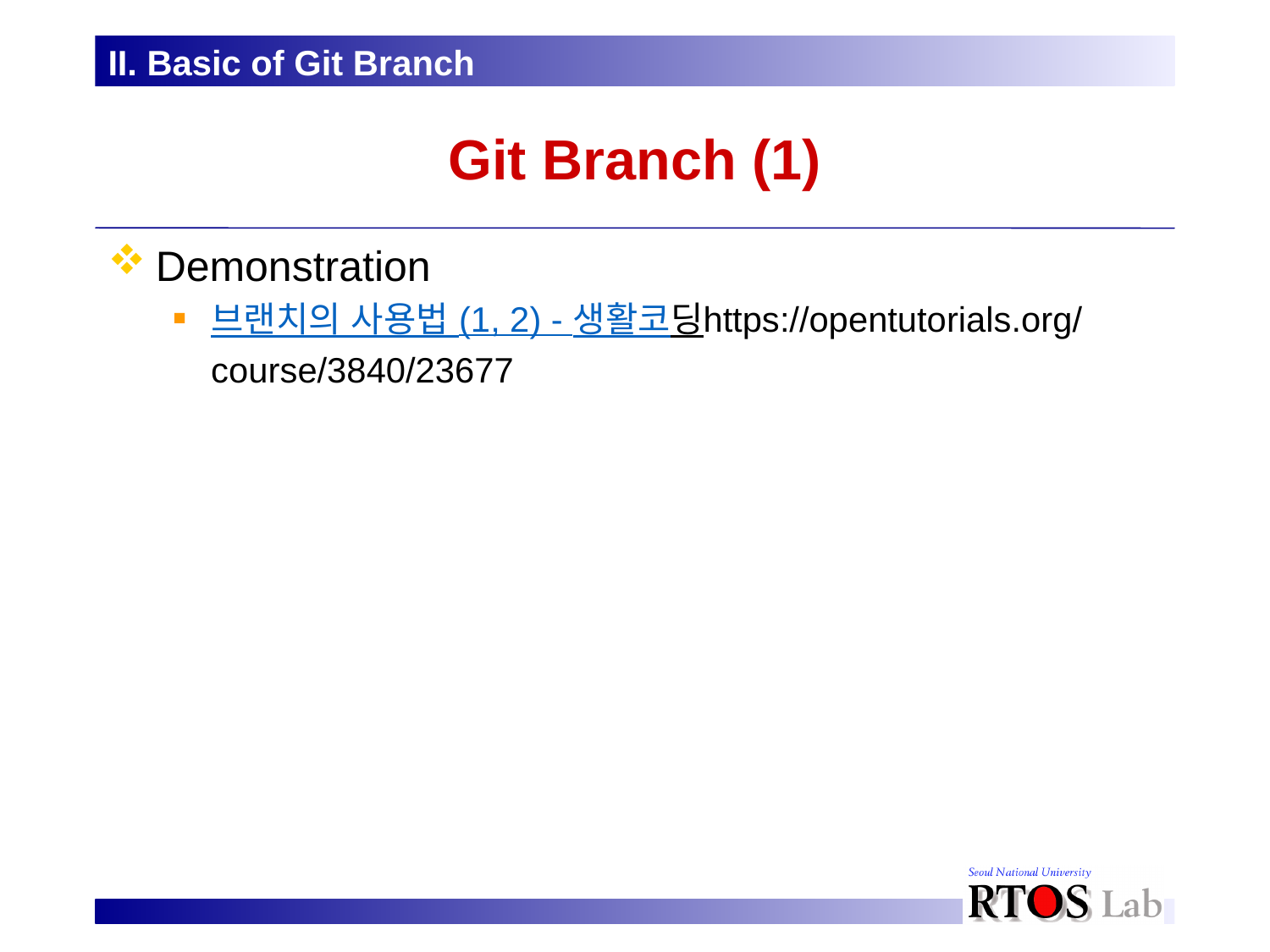

II. Basic of Git Branch
# Git Branch (1)
Demonstration
브랜치의 사용법 (1, 2) - 생활코딩https://opentutorials.org/course/3840/23677